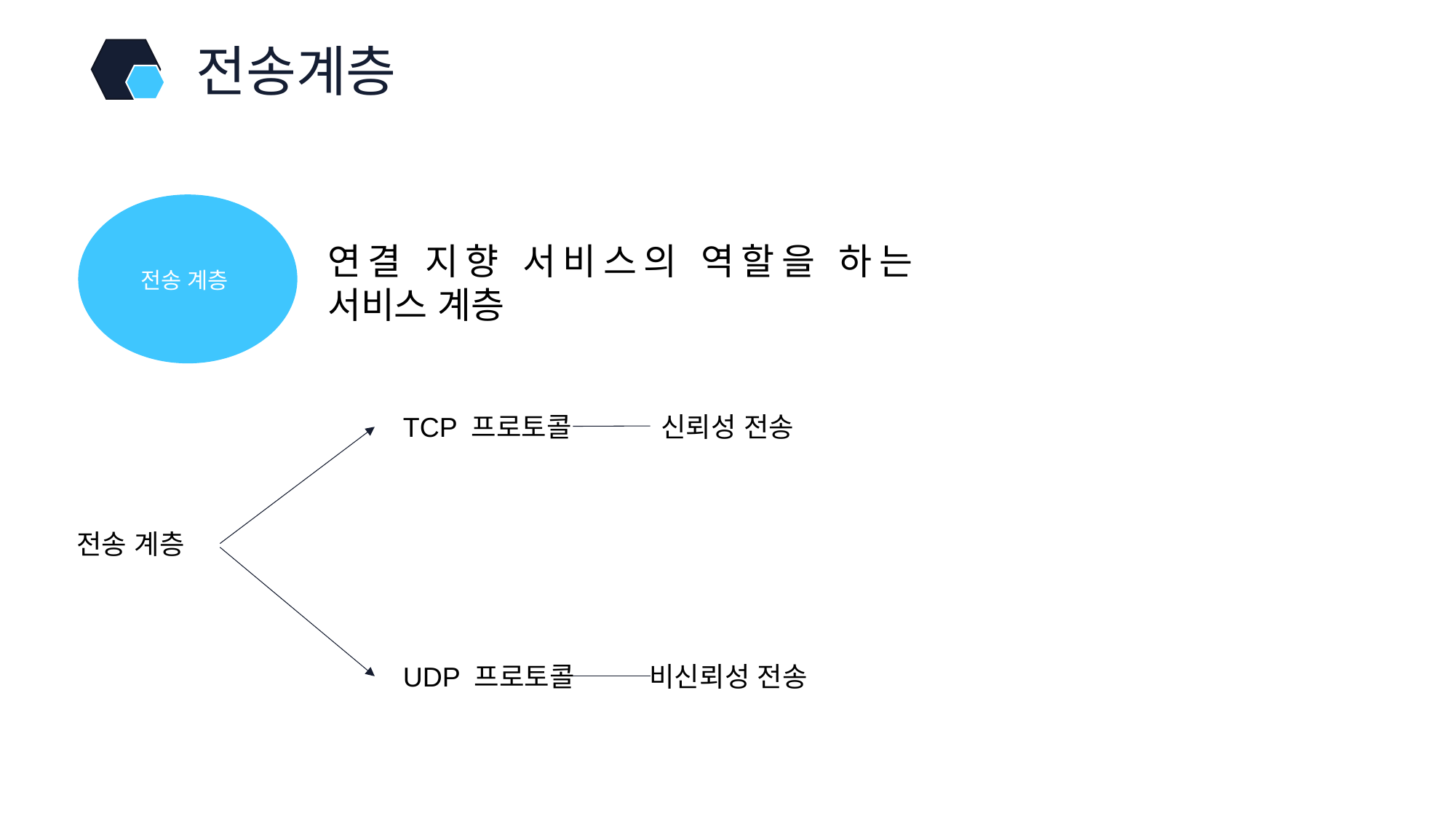

전송계층

연결 지향 서비스의 역할을 하는 서비스 계층
전송 계층
TCP 프로토콜
신뢰성 전송
전송 계층
UDP 프로토콜
비신뢰성 전송